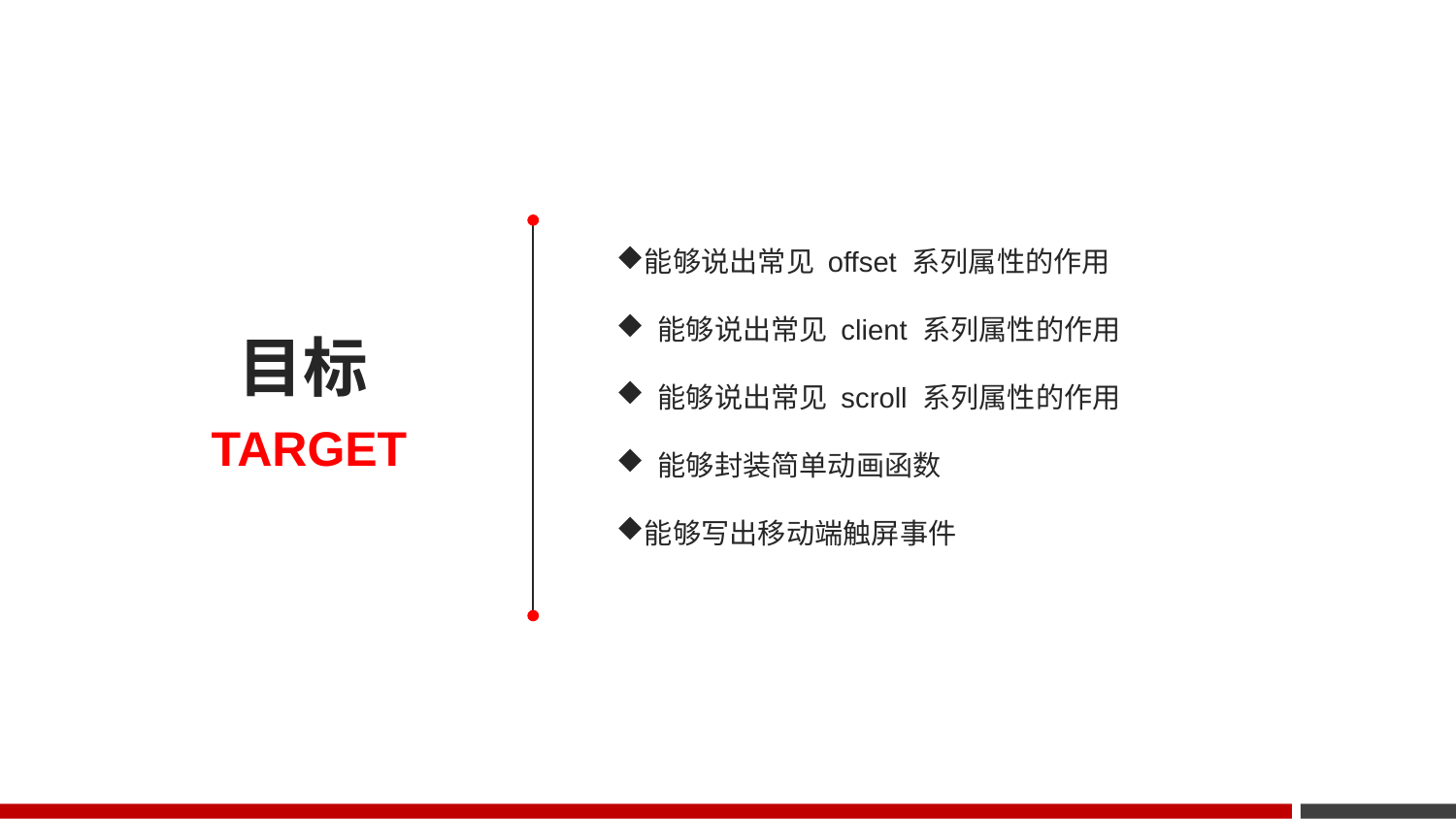

能够说出常见 offset 系列属性的作用
 能够说出常见 client 系列属性的作用
 能够说出常见 scroll 系列属性的作用
 能够封装简单动画函数
能够写出移动端触屏事件

目标
TARGET